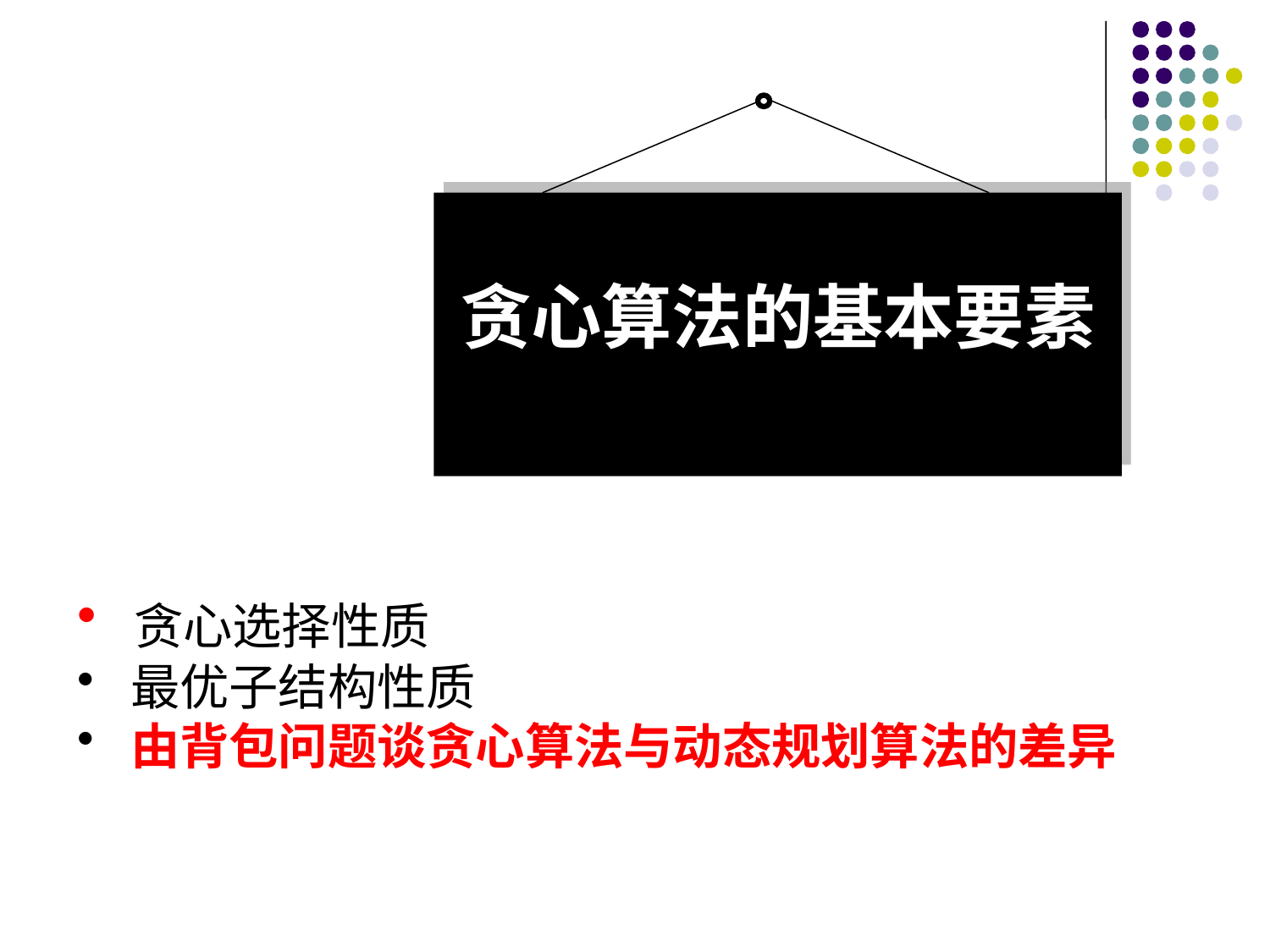

贪心算法的基本要素

 贪心选择性质
 最优子结构性质
 由背包问题谈贪心算法与动态规划算法的差异